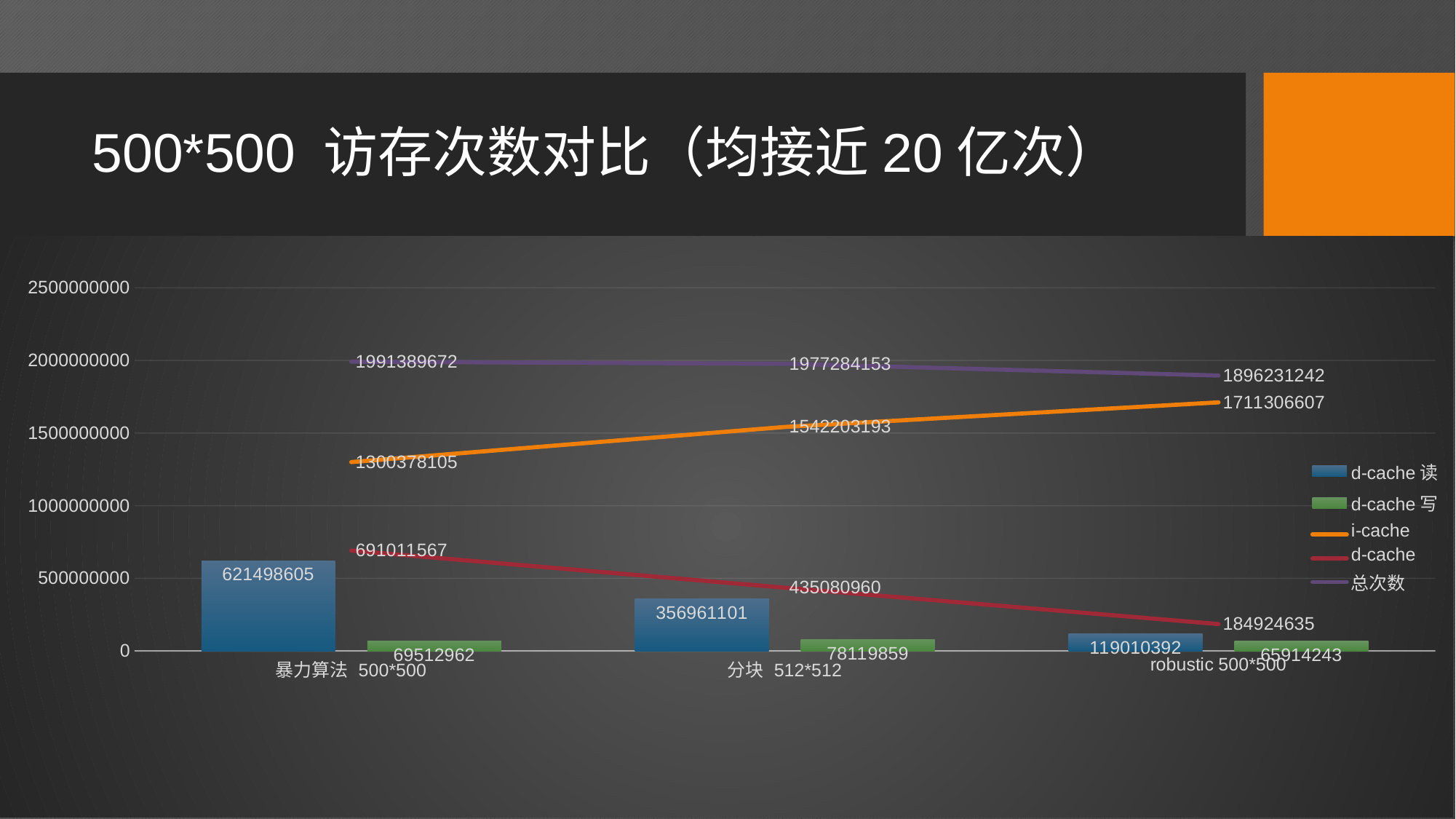

# 500*500 访存次数对比（均接近20亿次）

### Chart

| Category | d-cache读 | d-cache写 | i-cache | d-cache | 总次数 |
|---|---|---|---|---|---|
| 暴力算法 500*500 | 621498605.0 | 69512962.0 | 1300378105.0 | 691011567.0 | 1991389672.0 |
| 分块 512*512 | 356961101.0 | 78119859.0 | 1542203193.0 | 435080960.0 | 1977284153.0 |
| robustic 500*500 | 119010392.0 | 65914243.0 | 1711306607.0 | 184924635.0 | 1896231242.0 |